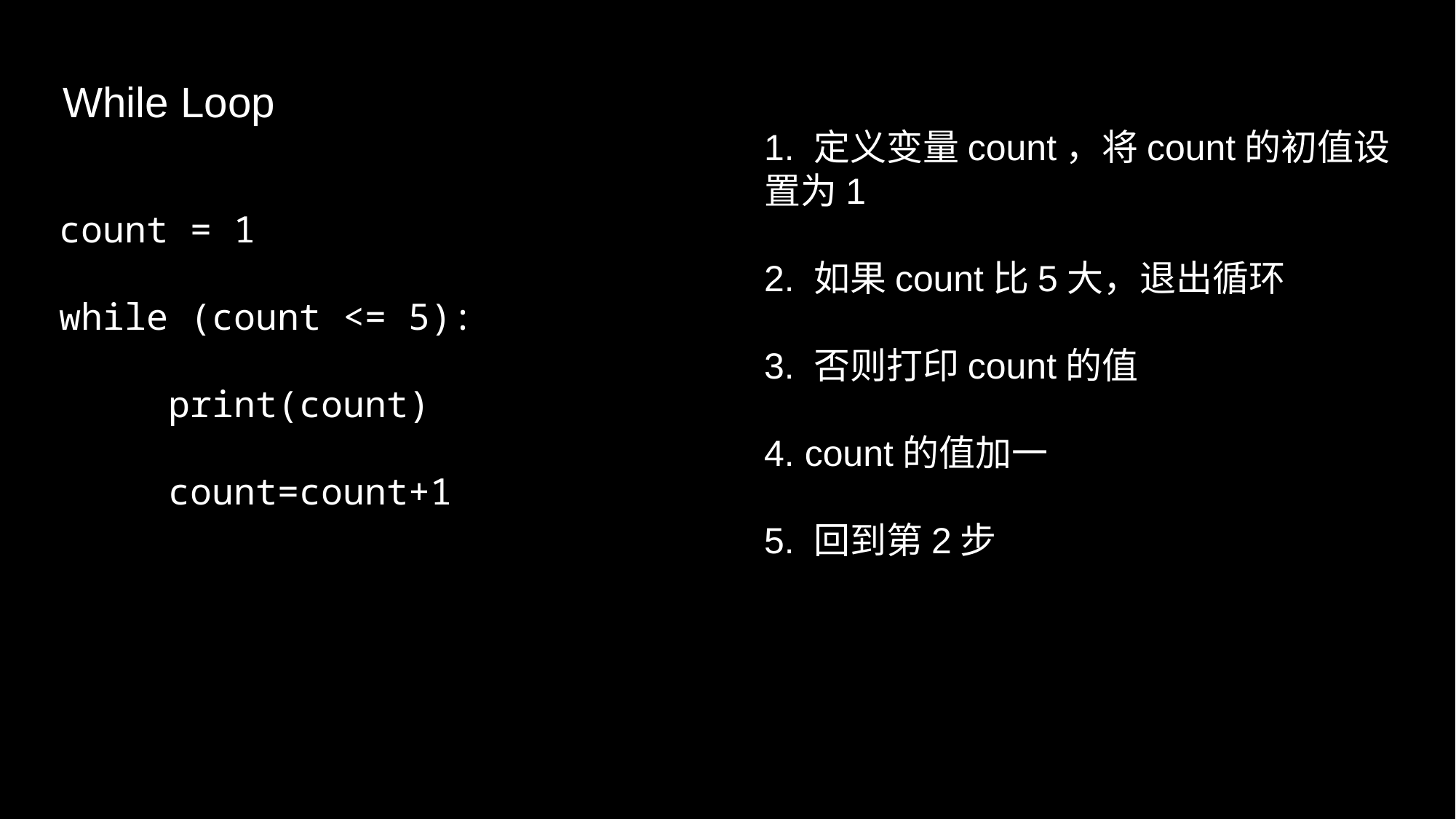

While Loop
1. 定义变量count，将count的初值设置为1

2. 如果count比5大，退出循环

3. 否则打印count的值

4. count的值加一

5. 回到第2步
count = 1

while (count <= 5):

	print(count)

	count=count+1